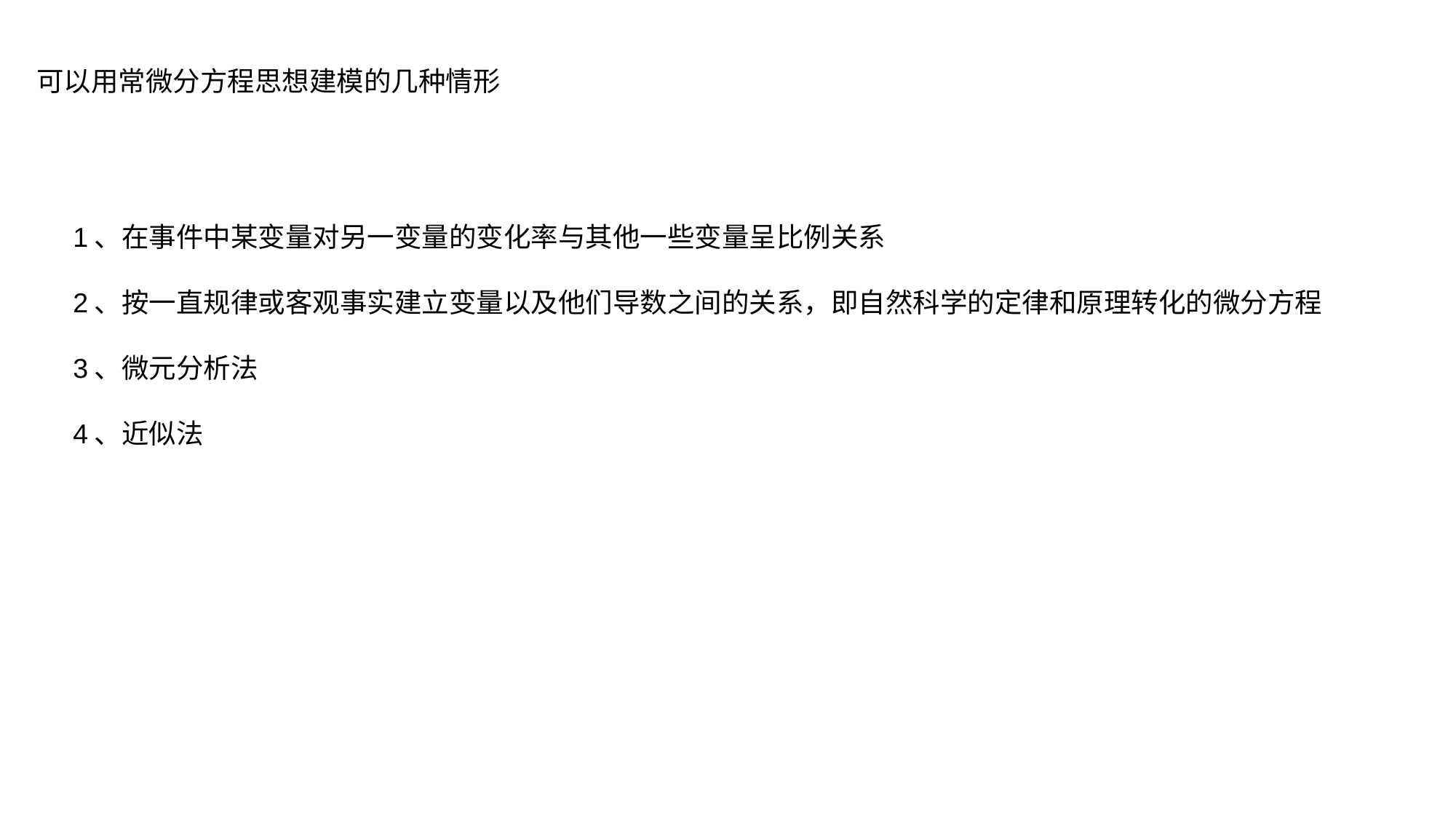

可以用常微分方程思想建模的几种情形
1、在事件中某变量对另一变量的变化率与其他一些变量呈比例关系

2、按一直规律或客观事实建立变量以及他们导数之间的关系，即自然科学的定律和原理转化的微分方程

3、微元分析法

4、近似法